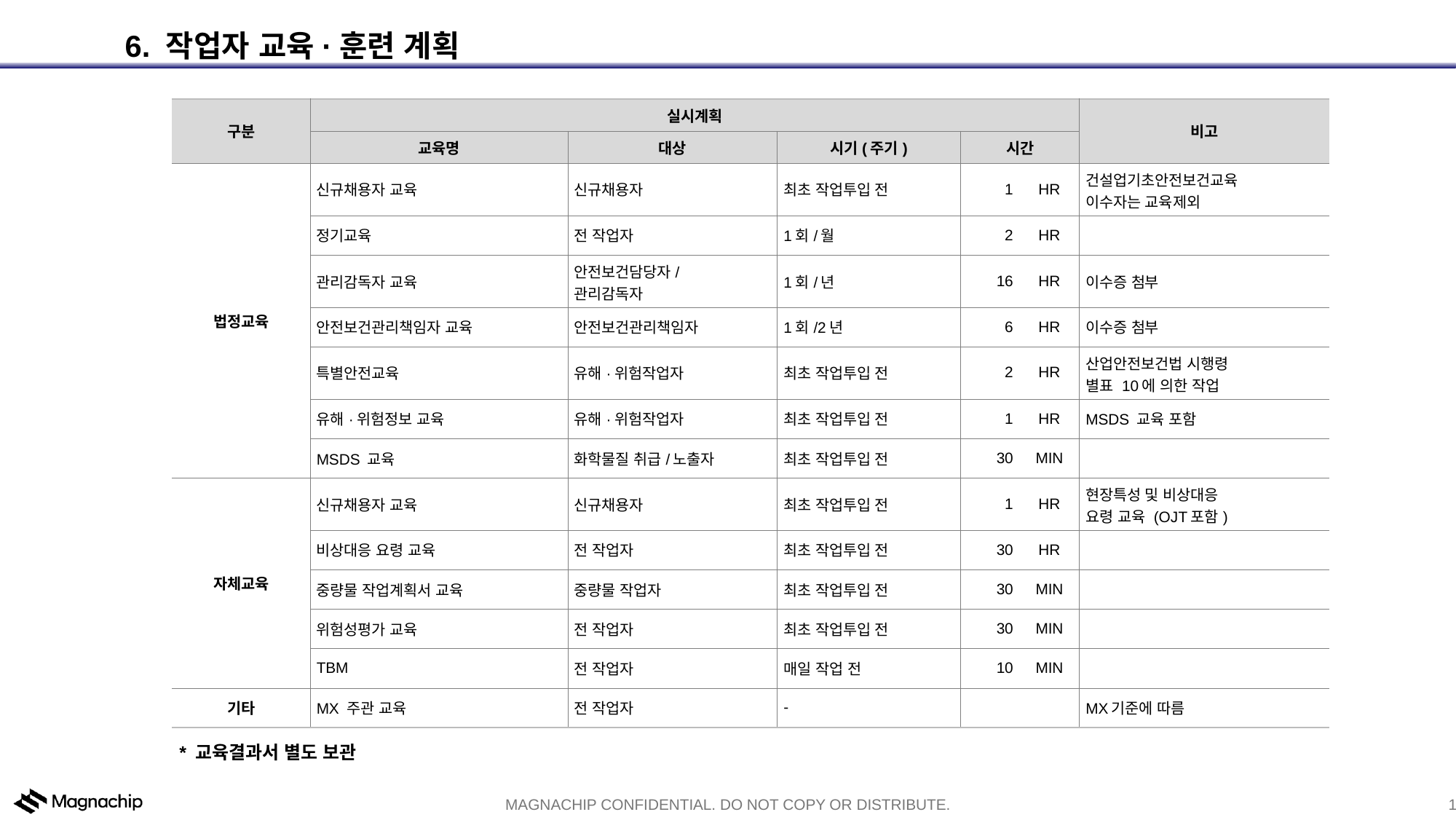

6. 작업자 교육·훈련 계획
| 구분 | 실시계획 |  |  |  |  | 비고 |
| --- | --- | --- | --- | --- | --- | --- |
|  | 교육명 | 대상 | 시기(주기) | 시간 |  |  |
| 법정교육 | 신규채용자 교육 | 신규채용자 | 최초 작업투입 전 | 1 | HR | 건설업기초안전보건교육 이수자는 교육제외 |
|  | 정기교육 | 전 작업자 | 1회/월 | 2 | HR |  |
|  | 관리감독자 교육 | 안전보건담당자/ 관리감독자 | 1회/년 | 16 | HR | 이수증 첨부 |
|  | 안전보건관리책임자 교육 | 안전보건관리책임자 | 1회/2년 | 6 | HR | 이수증 첨부 |
|  | 특별안전교육 | 유해·위험작업자 | 최초 작업투입 전 | 2 | HR | 산업안전보건법 시행령 별표 10에 의한 작업 |
|  | 유해·위험정보 교육 | 유해·위험작업자 | 최초 작업투입 전 | 1 | HR | MSDS 교육 포함 |
|  | MSDS 교육 | 화학물질 취급/노출자 | 최초 작업투입 전 | 30 | MIN |  |
| 자체교육 | 신규채용자 교육 | 신규채용자 | 최초 작업투입 전 | 1 | HR | 현장특성 및 비상대응 요령 교육 (OJT포함) |
|  | 비상대응 요령 교육 | 전 작업자 | 최초 작업투입 전 | 30 | HR |  |
|  | 중량물 작업계획서 교육 | 중량물 작업자 | 최초 작업투입 전 | 30 | MIN |  |
|  | 위험성평가 교육 | 전 작업자 | 최초 작업투입 전 | 30 | MIN |  |
|  | TBM | 전 작업자 | 매일 작업 전 | 10 | MIN |  |
| 기타 | MX 주관 교육 | 전 작업자 | - |  |  | MX기준에 따름 |
* 교육결과서 별도 보관